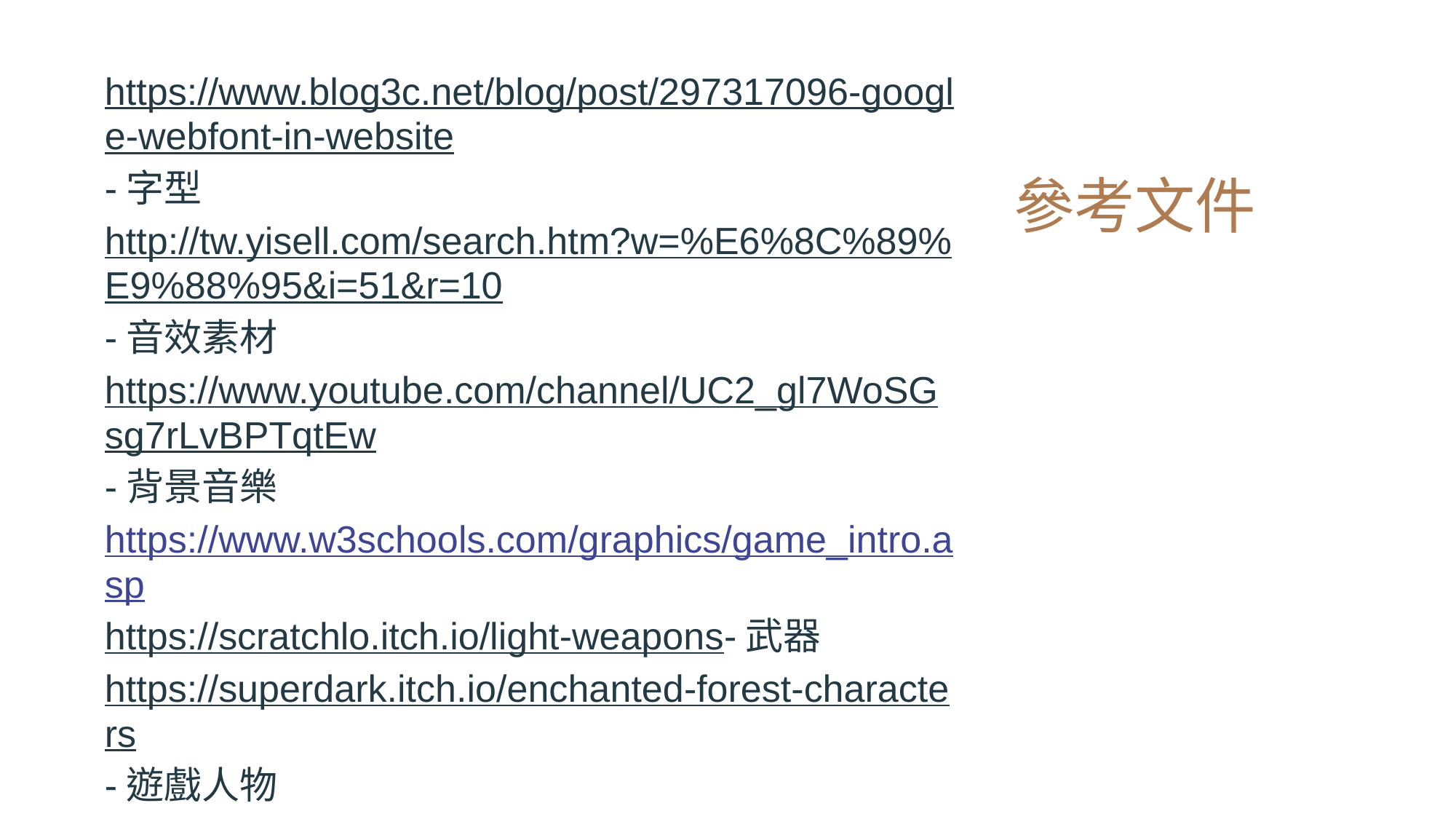

https://www.blog3c.net/blog/post/297317096-google-webfont-in-website-字型
http://tw.yisell.com/search.htm?w=%E6%8C%89%E9%88%95&i=51&r=10-音效素材
https://www.youtube.com/channel/UC2_gl7WoSGsg7rLvBPTqtEw-背景音樂
https://www.w3schools.com/graphics/game_intro.asp
https://scratchlo.itch.io/light-weapons-武器
https://superdark.itch.io/enchanted-forest-characters-遊戲人物
https://maoudamashii.jokersounds.com/list/bgm2.html-boss音樂
# 參考文件